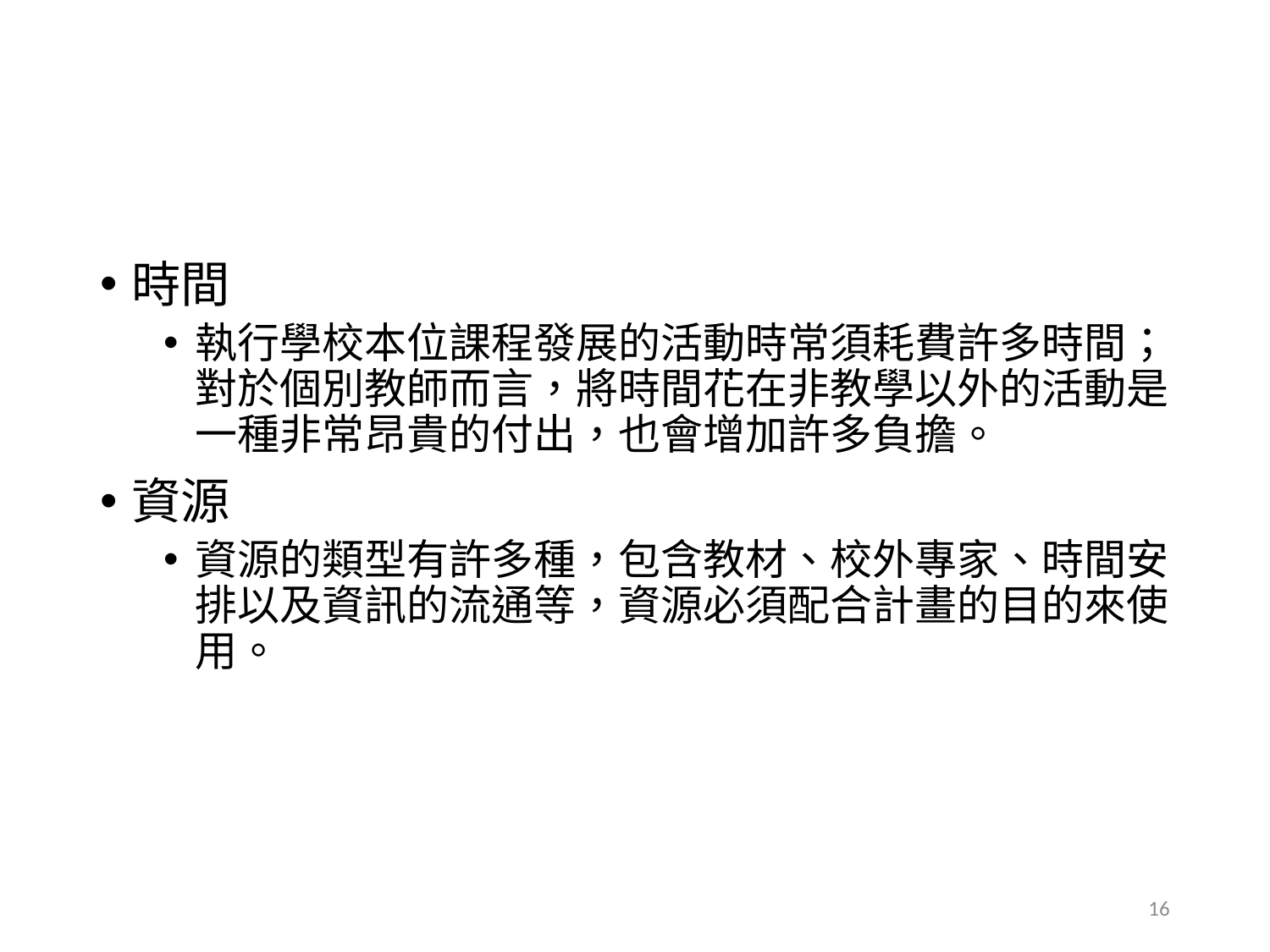

#
時間
執行學校本位課程發展的活動時常須耗費許多時間；對於個別教師而言，將時間花在非教學以外的活動是一種非常昂貴的付出，也會增加許多負擔。
資源
資源的類型有許多種，包含教材、校外專家、時間安排以及資訊的流通等，資源必須配合計畫的目的來使用。
16